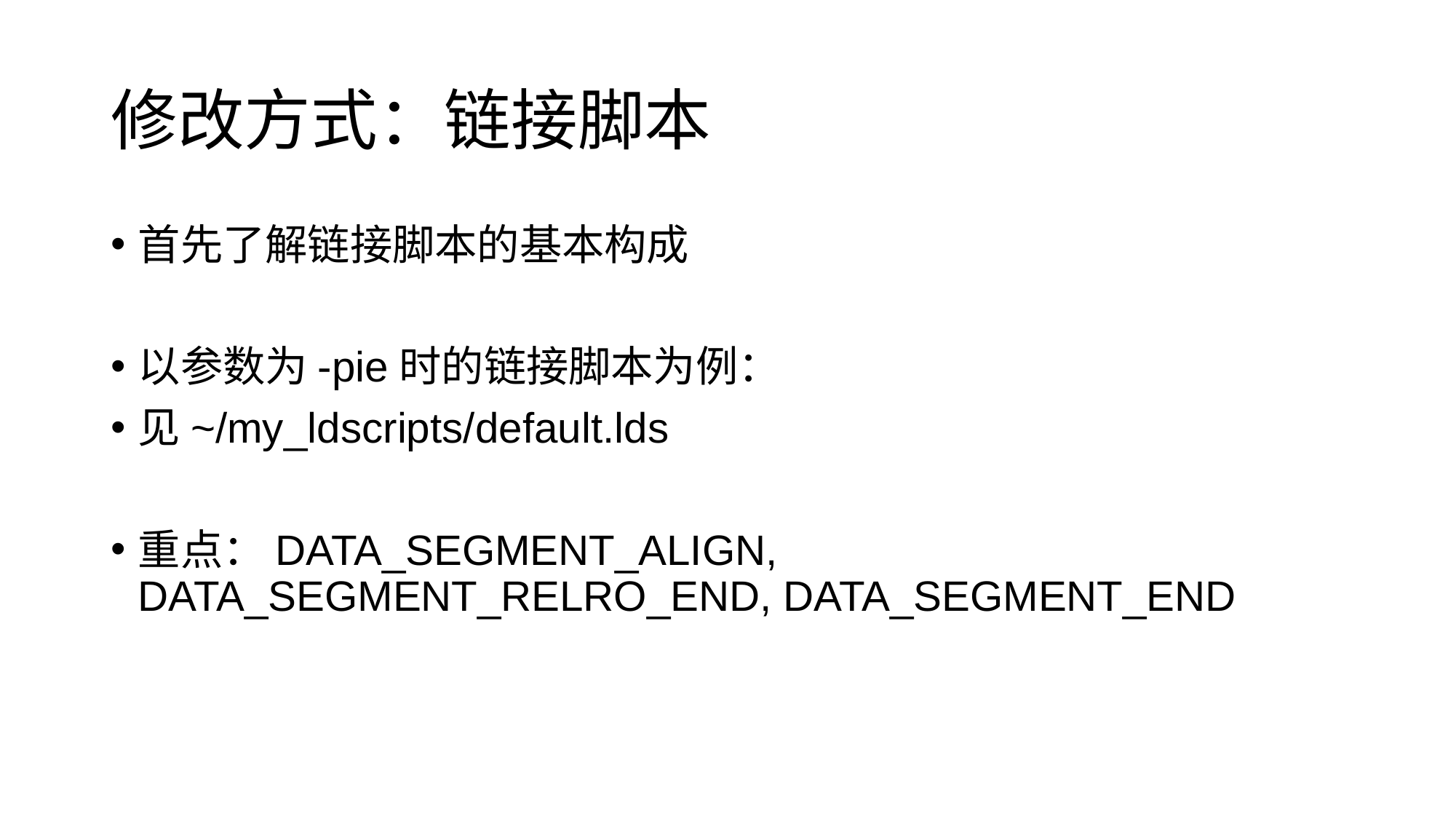

# 修改方式：链接脚本
首先了解链接脚本的基本构成

以参数为-pie时的链接脚本为例：
见~/my_ldscripts/default.lds

重点：DATA_SEGMENT_ALIGN, DATA_SEGMENT_RELRO_END, DATA_SEGMENT_END